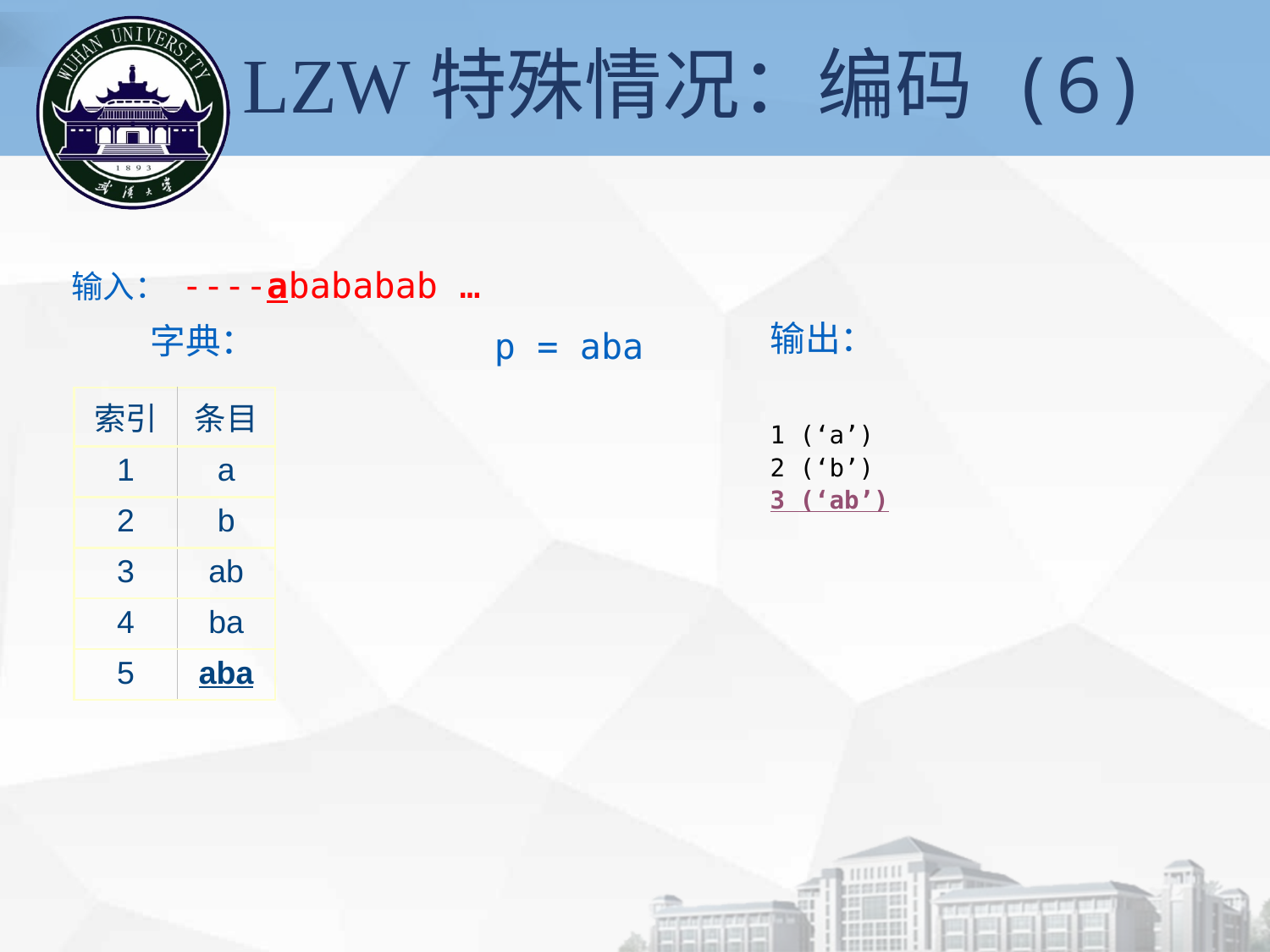

# LZW特殊情况：编码 (6)
输入： ----abababab …
输出：

1 (‘a’)
2 (‘b’)
3 (‘ab’)

字典：
p = aba
| 索引 | 条目 |
| --- | --- |
| 1 | a |
| 2 | b |
| 3 | ab |
| 4 | ba |
| 5 | aba |